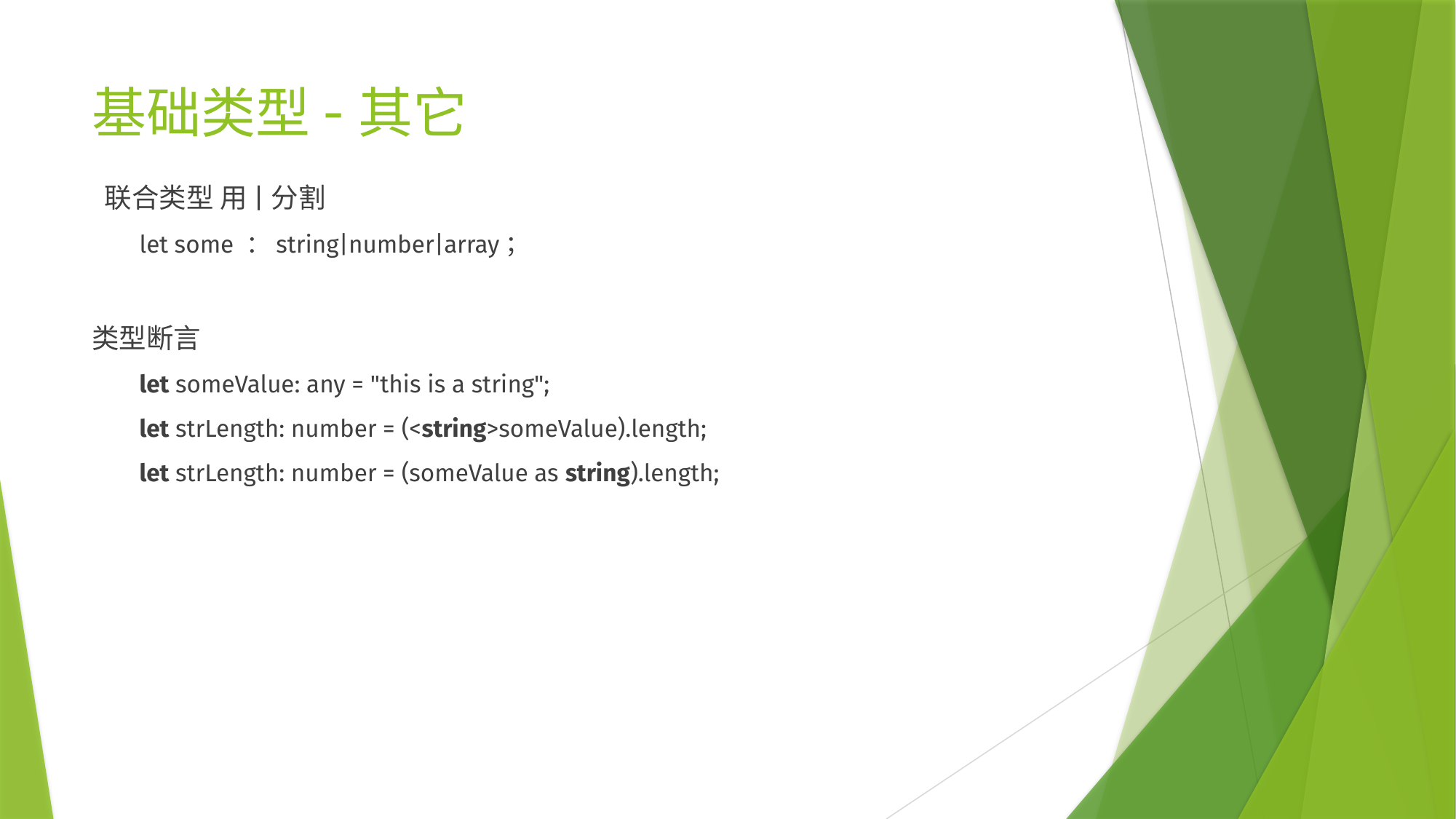

# 基础类型-其它
 联合类型 用|分割
let some ：string|number|array；

类型断言
let someValue: any = "this is a string";
let strLength: number = (<string>someValue).length;
let strLength: number = (someValue as string).length;